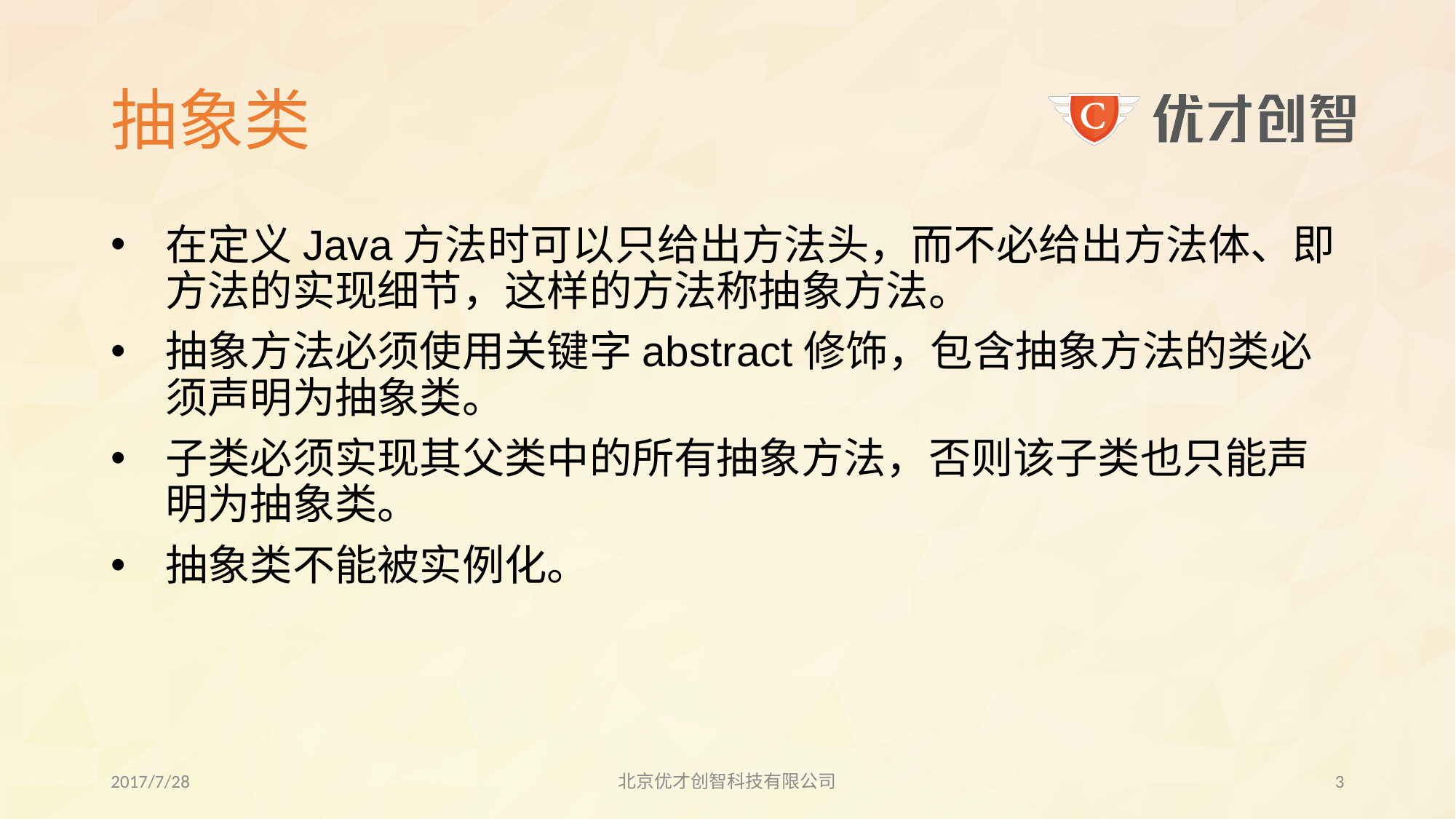

# 抽象类
在定义Java方法时可以只给出方法头，而不必给出方法体、即方法的实现细节，这样的方法称抽象方法。
抽象方法必须使用关键字abstract修饰，包含抽象方法的类必须声明为抽象类。
子类必须实现其父类中的所有抽象方法，否则该子类也只能声明为抽象类。
抽象类不能被实例化。

2017/7/28
北京优才创智科技有限公司
3